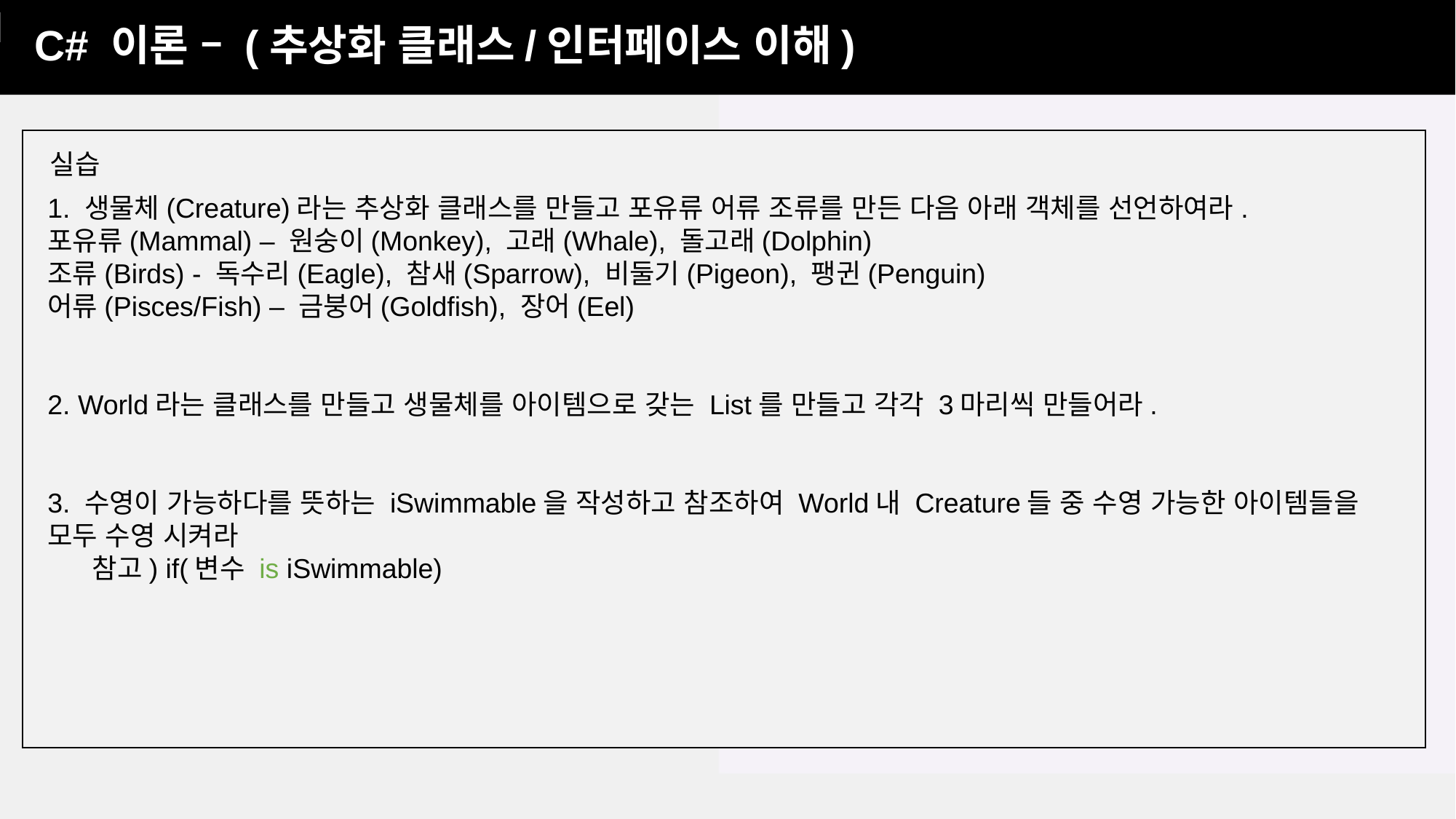

C# 이론 – (추상화 클래스/인터페이스 이해)

실습
1. 생물체(Creature)라는 추상화 클래스를 만들고 포유류 어류 조류를 만든 다음 아래 객체를 선언하여라.
포유류(Mammal) – 원숭이(Monkey), 고래(Whale), 돌고래(Dolphin)
조류(Birds) - 독수리(Eagle), 참새(Sparrow), 비둘기(Pigeon), 팽귄(Penguin)
어류(Pisces/Fish) – 금붕어(Goldfish), 장어(Eel)

2. World라는 클래스를 만들고 생물체를 아이템으로 갖는 List를 만들고 각각 3마리씩 만들어라.

3. 수영이 가능하다를 뜻하는 iSwimmable을 작성하고 참조하여 World내 Creature들 중 수영 가능한 아이템들을 모두 수영 시켜라
     참고) if(변수 is iSwimmable)